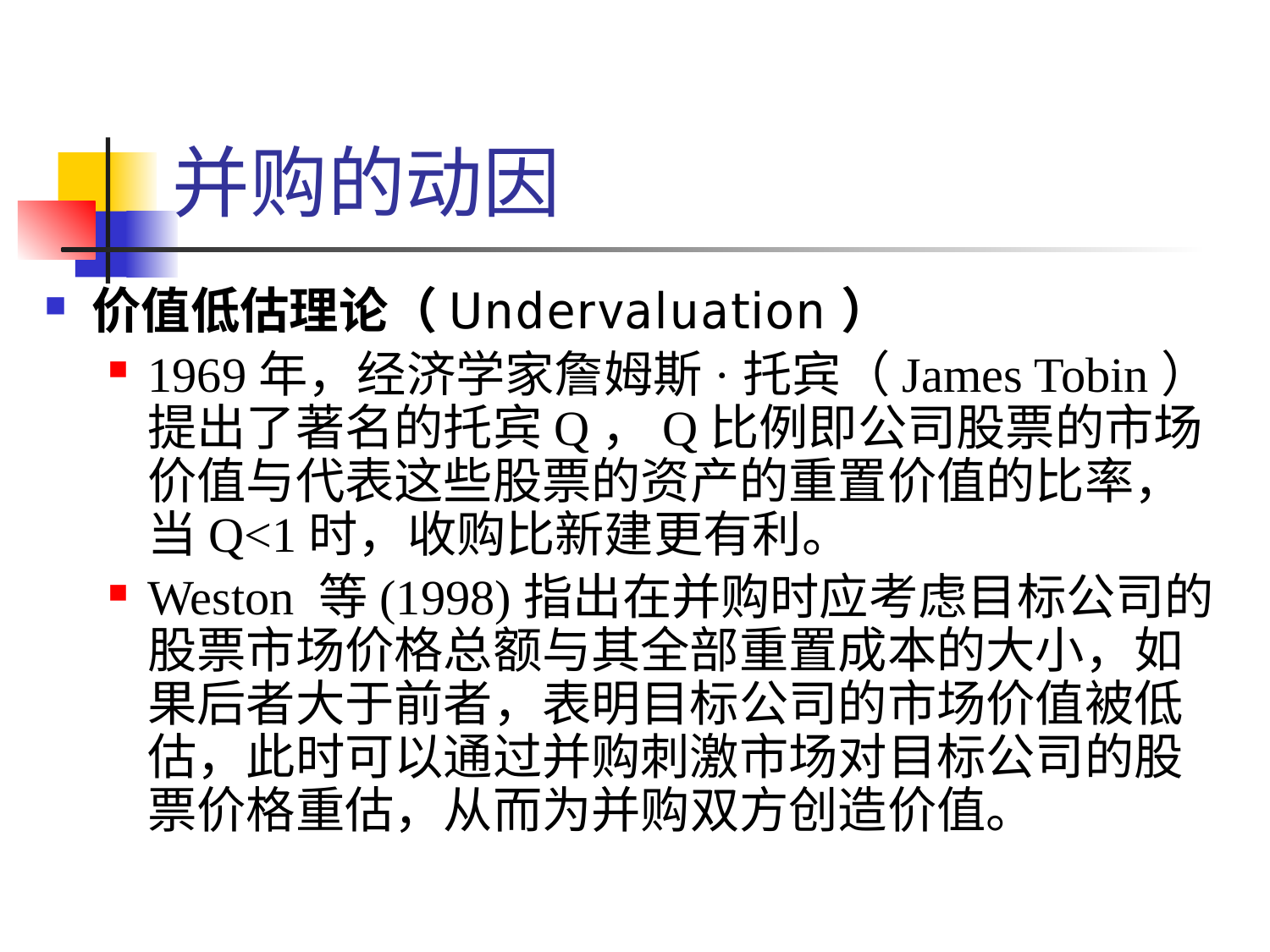

# 并购的动因
价值低估理论（Undervaluation）
1969年，经济学家詹姆斯·托宾（James Tobin）提出了著名的托宾Q，Q比例即公司股票的市场价值与代表这些股票的资产的重置价值的比率，当Q<1时，收购比新建更有利。
Weston 等(1998)指出在并购时应考虑目标公司的股票市场价格总额与其全部重置成本的大小，如果后者大于前者，表明目标公司的市场价值被低估，此时可以通过并购刺激市场对目标公司的股票价格重估，从而为并购双方创造价值。